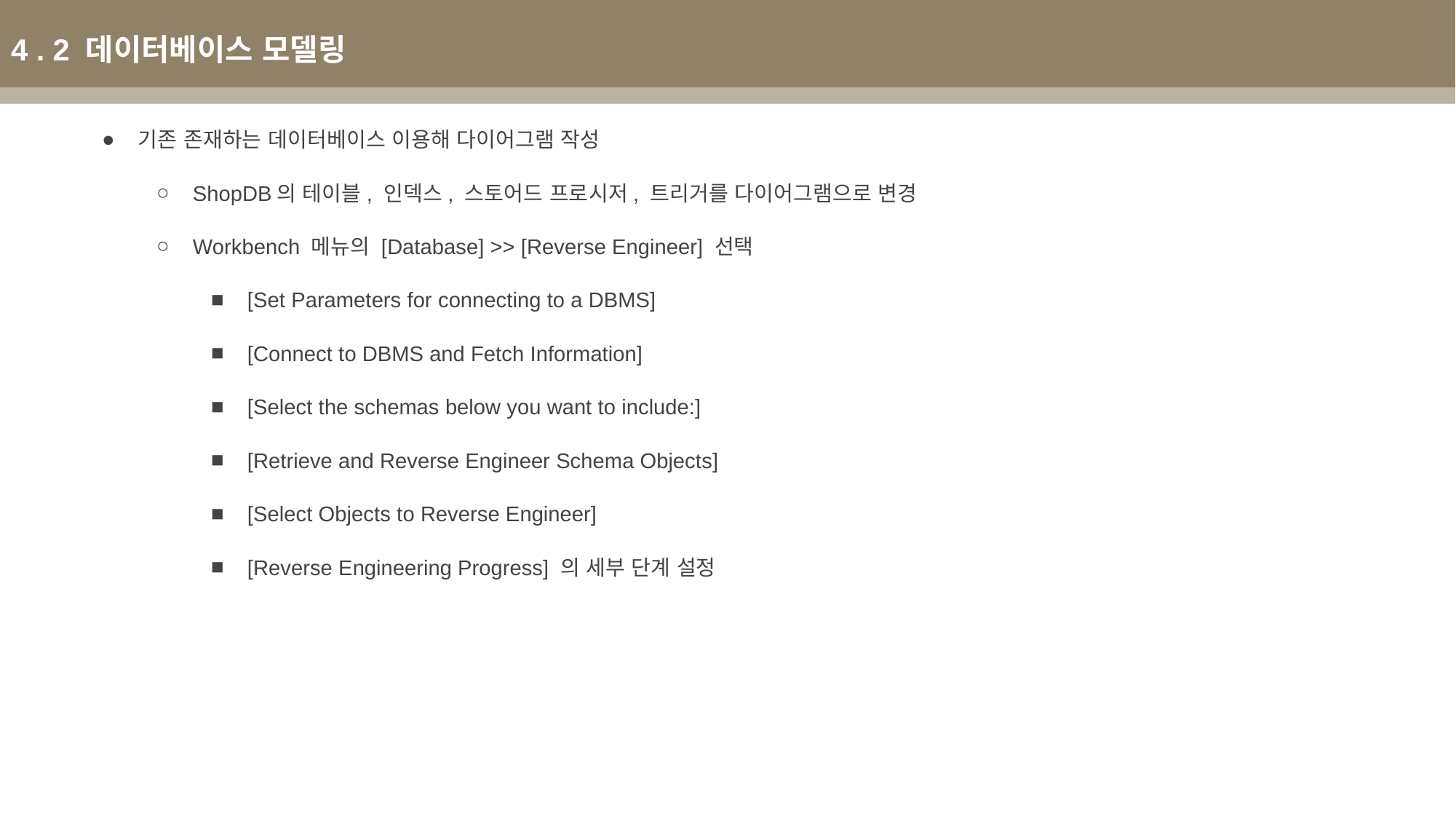

4 . 2 데이터베이스 모델링
기존 존재하는 데이터베이스 이용해 다이어그램 작성
ShopDB의 테이블, 인덱스, 스토어드 프로시저, 트리거를 다이어그램으로 변경
Workbench 메뉴의 [Database] >> [Reverse Engineer] 선택
[Set Parameters for connecting to a DBMS]
[Connect to DBMS and Fetch Information]
[Select the schemas below you want to include:]
[Retrieve and Reverse Engineer Schema Objects]
[Select Objects to Reverse Engineer]
[Reverse Engineering Progress] 의 세부 단계 설정